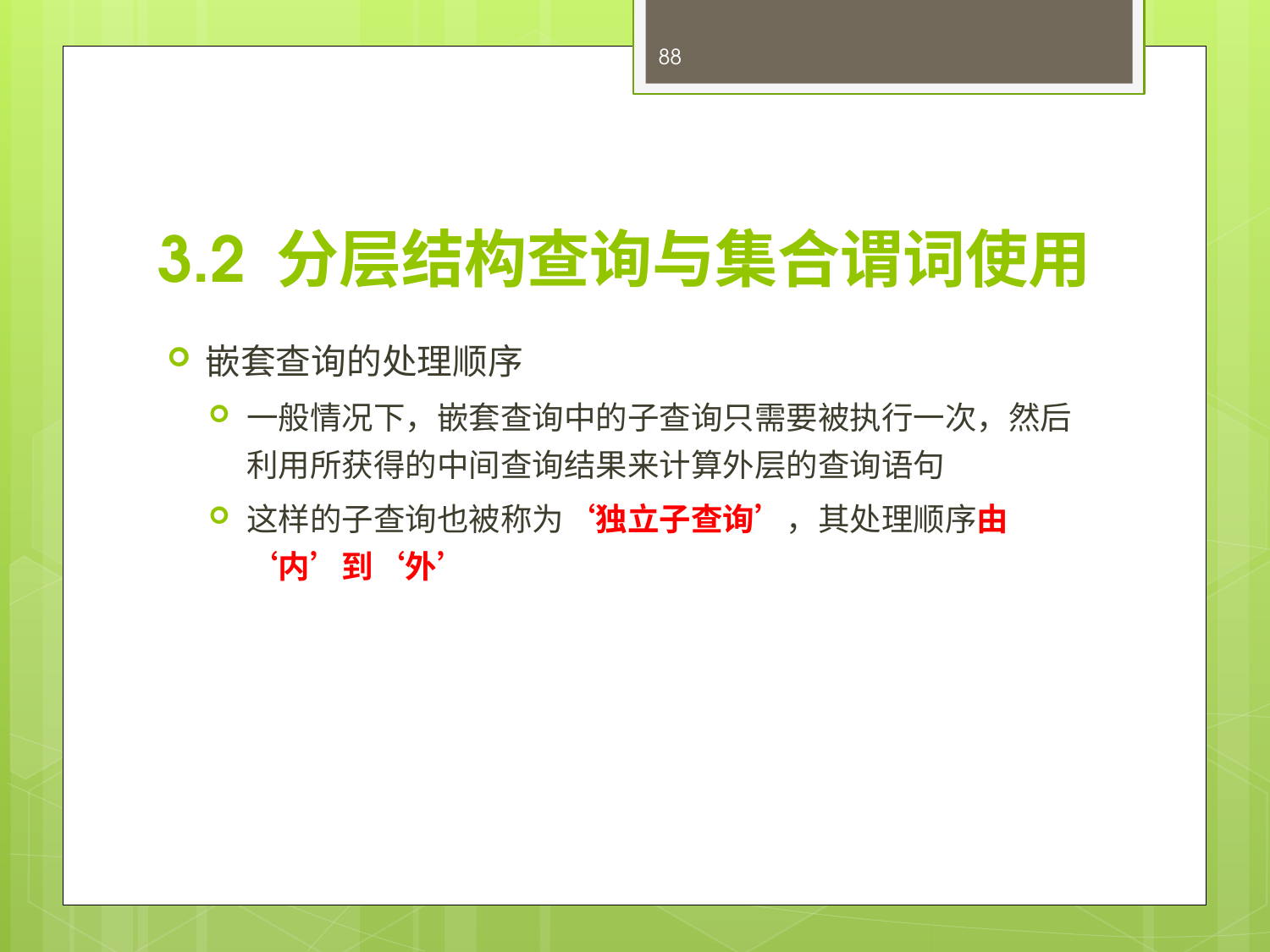

88
# 3.2 分层结构查询与集合谓词使用
嵌套查询的处理顺序
一般情况下，嵌套查询中的子查询只需要被执行一次，然后利用所获得的中间查询结果来计算外层的查询语句
这样的子查询也被称为‘独立子查询’，其处理顺序由‘内’到‘外’